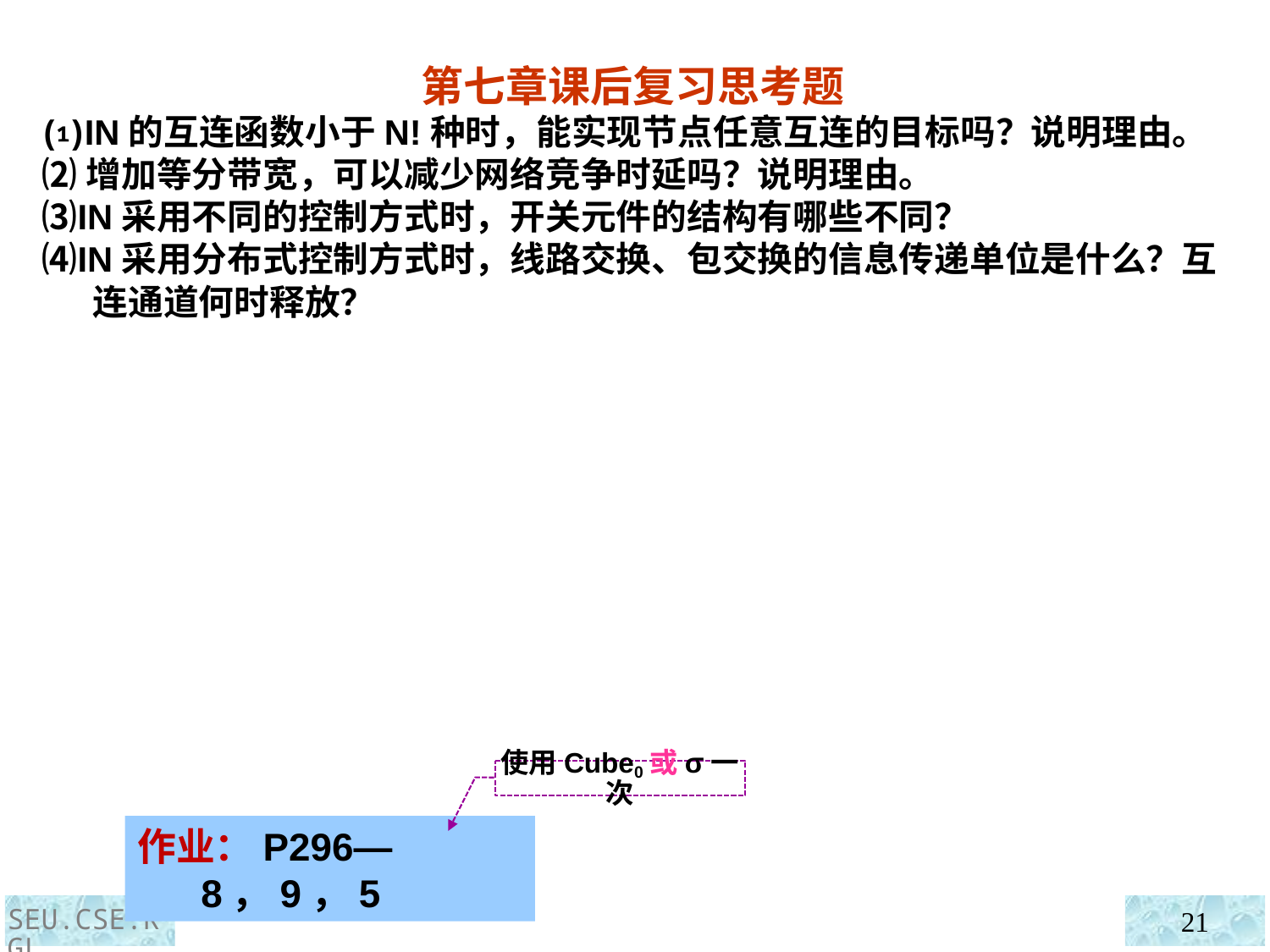

第七章课后复习思考题
⑴IN的互连函数小于N!种时，能实现节点任意互连的目标吗？说明理由。
⑵增加等分带宽，可以减少网络竞争时延吗？说明理由。
⑶IN采用不同的控制方式时，开关元件的结构有哪些不同？
⑷IN采用分布式控制方式时，线路交换、包交换的信息传递单位是什么？互连通道何时释放？
使用Cube0或σ一次
作业：P296—8，9，5
SEU.CSE.RGL
21